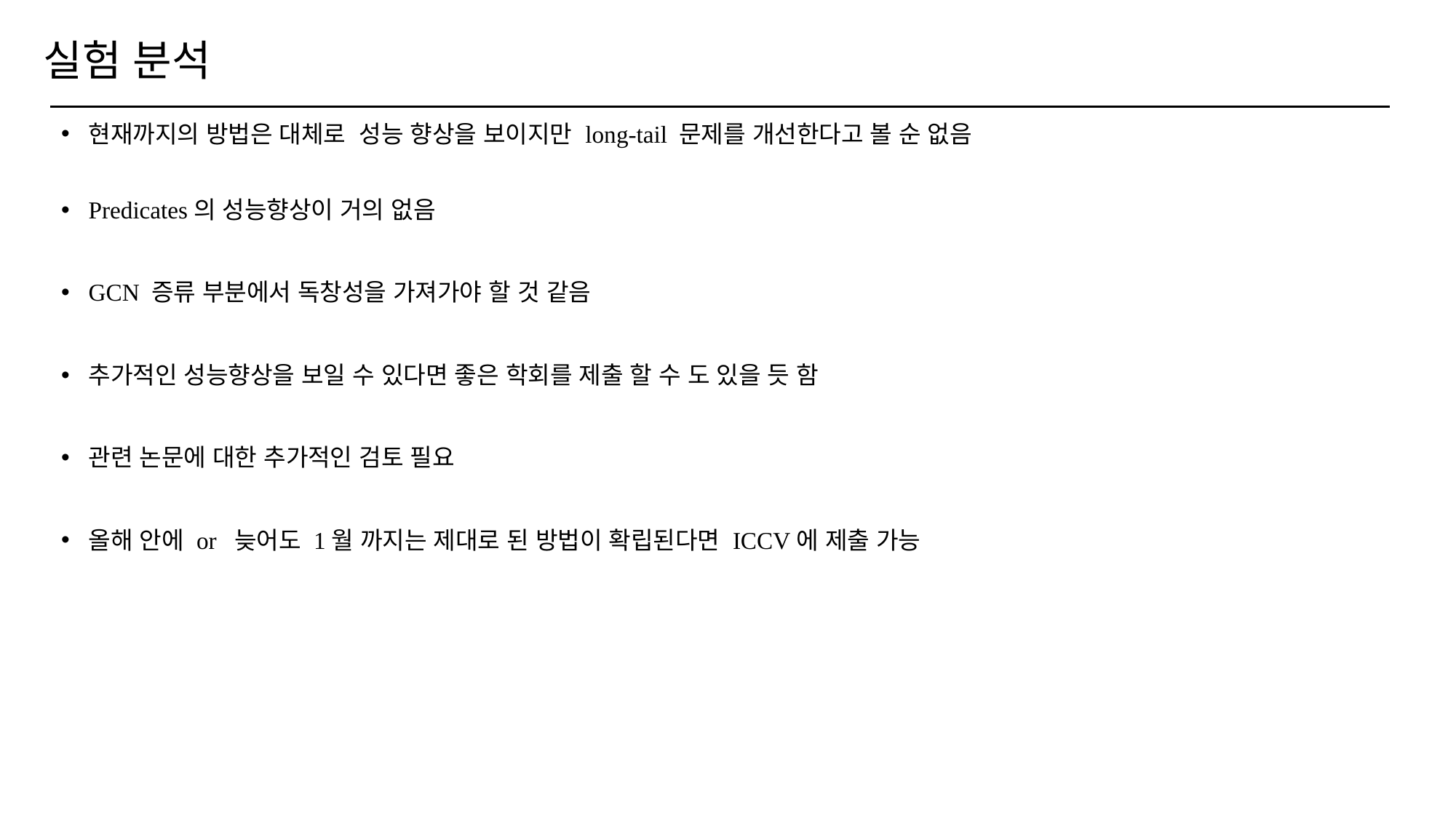

# 실험 분석
현재까지의 방법은 대체로  성능 향상을 보이지만 long-tail 문제를 개선한다고 볼 순 없음

Predicates의 성능향상이 거의 없음

GCN 증류 부분에서 독창성을 가져가야 할 것 같음

추가적인 성능향상을 보일 수 있다면 좋은 학회를 제출 할 수 도 있을 듯 함

관련 논문에 대한 추가적인 검토 필요

올해 안에 or  늦어도 1월 까지는 제대로 된 방법이 확립된다면 ICCV에 제출 가능